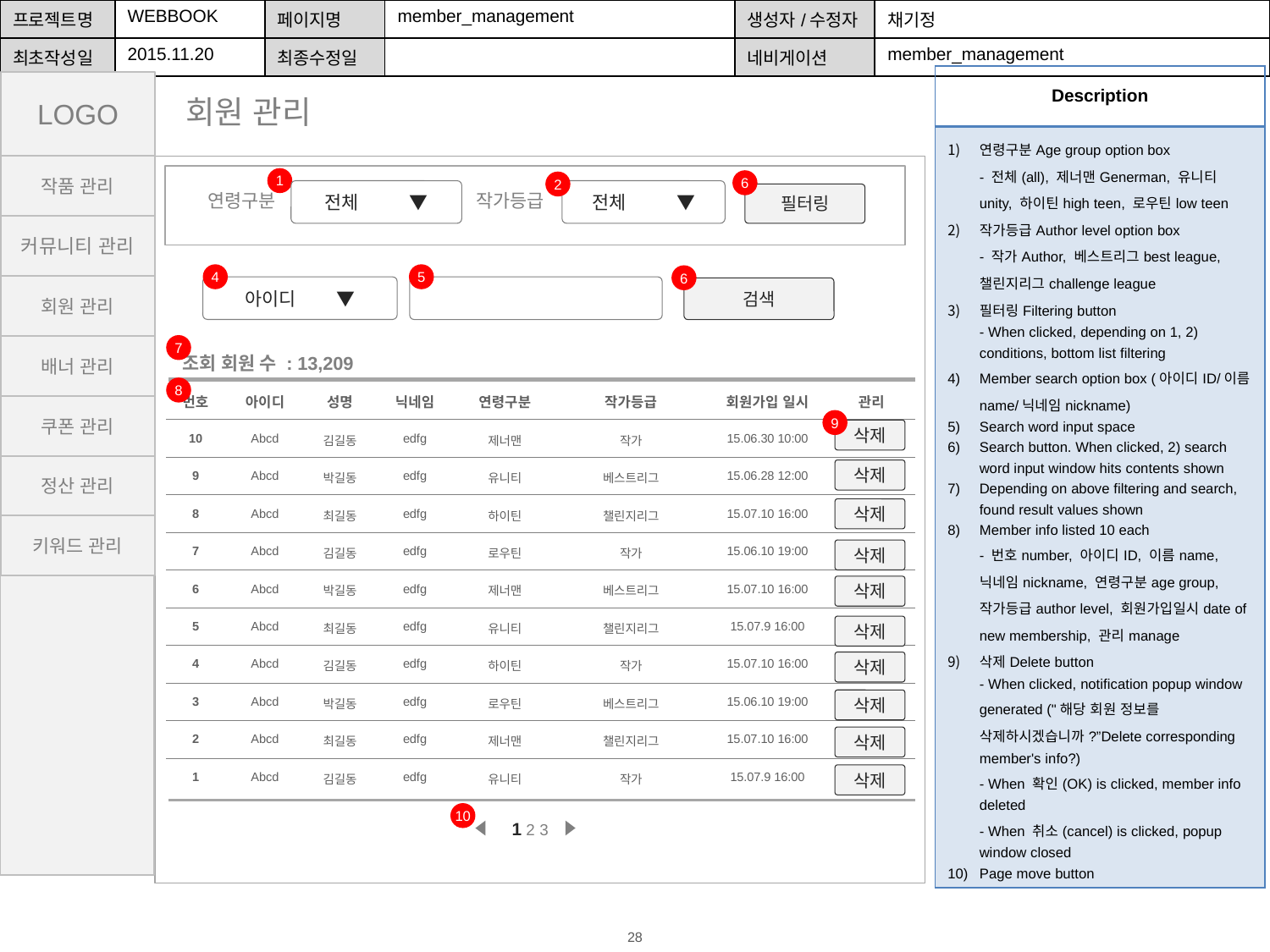

| 프로젝트명 | WEBBOOK | 페이지명 | member\_management | 생성자/수정자 | 채기정 |
| --- | --- | --- | --- | --- | --- |
| 최초작성일 | 2015.11.20 | 최종수정일 |  | 네비게이션 | member\_management |
| Description |
| --- |
| 연령구분Age group option box - 전체(all), 제너맨Generman, 유니티unity, 하이틴high teen, 로우틴low teen 작가등급Author level option box - 작가Author, 베스트리그best league, 챌린지리그challenge league 필터링Filtering button - When clicked, depending on 1, 2) conditions, bottom list filtering Member search option box (아이디ID/이름name/닉네임nickname) Search word input space Search button. When clicked, 2) search word input window hits contents shown Depending on above filtering and search, found result values shown Member info listed 10 each - 번호number, 아이디ID, 이름name, 닉네임nickname, 연령구분age group, 작가등급author level, 회원가입일시date of new membership, 관리manage 삭제Delete button - When clicked, notification popup window generated ("해당 회원 정보를 삭제하시겠습니까?”Delete corresponding member's info?) - When 확인(OK) is clicked, member info deleted - When 취소(cancel) is clicked, popup window closed Page move button |
LOGO
회원 관리
작품 관리

1
6
2
연령구분
작가등급
전체          ▼
전체          ▼
필터링
커뮤니티 관리
4
5
6
회원 관리
아이디        ▼

검색
7
배너 관리
조회 회원 수 : 13,209
8
| 번호 | 아이디 | 성명 | 닉네임 | 연령구분 | 작가등급 | 회원가입 일시 | 관리 |
| --- | --- | --- | --- | --- | --- | --- | --- |
| 10 | Abcd | 김길동 | edfg | 제너맨 | 작가 | 15.06.30 10:00 |  |
| 9 | Abcd | 박길동 | edfg | 유니티 | 베스트리그 | 15.06.28 12:00 |  |
| 8 | Abcd | 최길동 | edfg | 하이틴 | 챌린지리그 | 15.07.10 16:00 |  |
| 7 | Abcd | 김길동 | edfg | 로우틴 | 작가 | 15.06.10 19:00 |  |
| 6 | Abcd | 박길동 | edfg | 제너맨 | 베스트리그 | 15.07.10 16:00 |  |
| 5 | Abcd | 최길동 | edfg | 유니티 | 챌린지리그 | 15.07.9 16:00 |  |
| 4 | Abcd | 김길동 | edfg | 하이틴 | 작가 | 15.07.10 16:00 |  |
| 3 | Abcd | 박길동 | edfg | 로우틴 | 베스트리그 | 15.06.10 19:00 |  |
| 2 | Abcd | 최길동 | edfg | 제너맨 | 챌린지리그 | 15.07.10 16:00 |  |
| 1 | Abcd | 김길동 | edfg | 유니티 | 작가 | 15.07.9 16:00 |  |
쿠폰 관리
9
삭제
정산 관리
삭제
삭제
키워드 관리

삭제
삭제
삭제
삭제
삭제
삭제
삭제
10
1 2 3